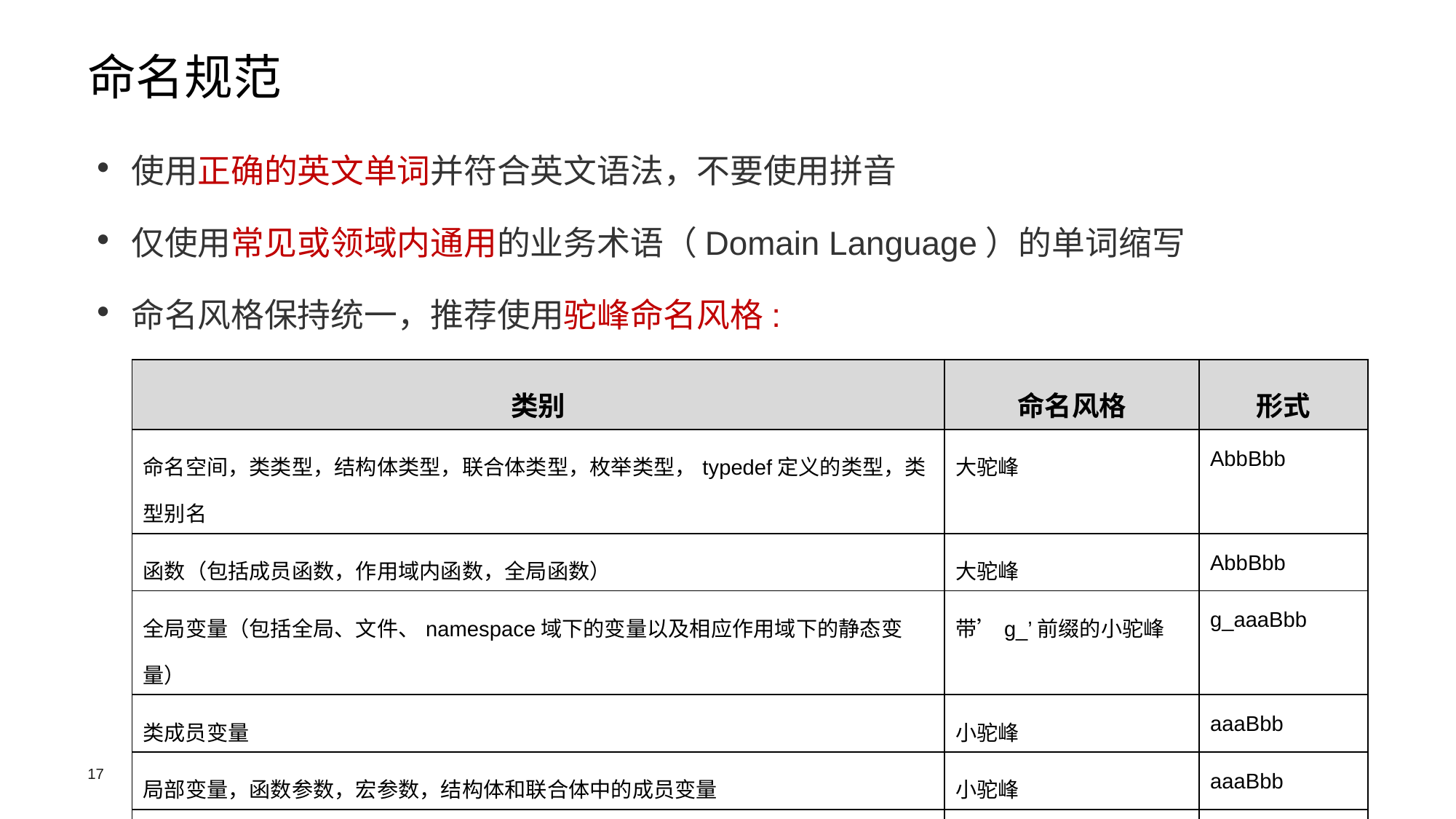

# 命名规范
使用正确的英文单词并符合英文语法，不要使用拼音
仅使用常见或领域内通用的业务术语（Domain Language）的单词缩写
命名风格保持统一，推荐使用驼峰命名风格:

| 类别 | 命名风格 | 形式 |
| --- | --- | --- |
| 命名空间，类类型，结构体类型，联合体类型，枚举类型，typedef定义的类型，类型别名 | 大驼峰 | AbbBbb |
| 函数（包括成员函数，作用域内函数，全局函数） | 大驼峰 | AbbBbb |
| 全局变量（包括全局、文件、namespace域下的变量以及相应作用域下的静态变量） | 带’g\_’前缀的小驼峰 | g\_aaaBbb |
| 类成员变量 | 小驼峰 | aaaBbb |
| 局部变量，函数参数，宏参数，结构体和联合体中的成员变量 | 小驼峰 | aaaBbb |
| 枚举值，常量 | 全大写，下划线分割 | AAA\_BBB |